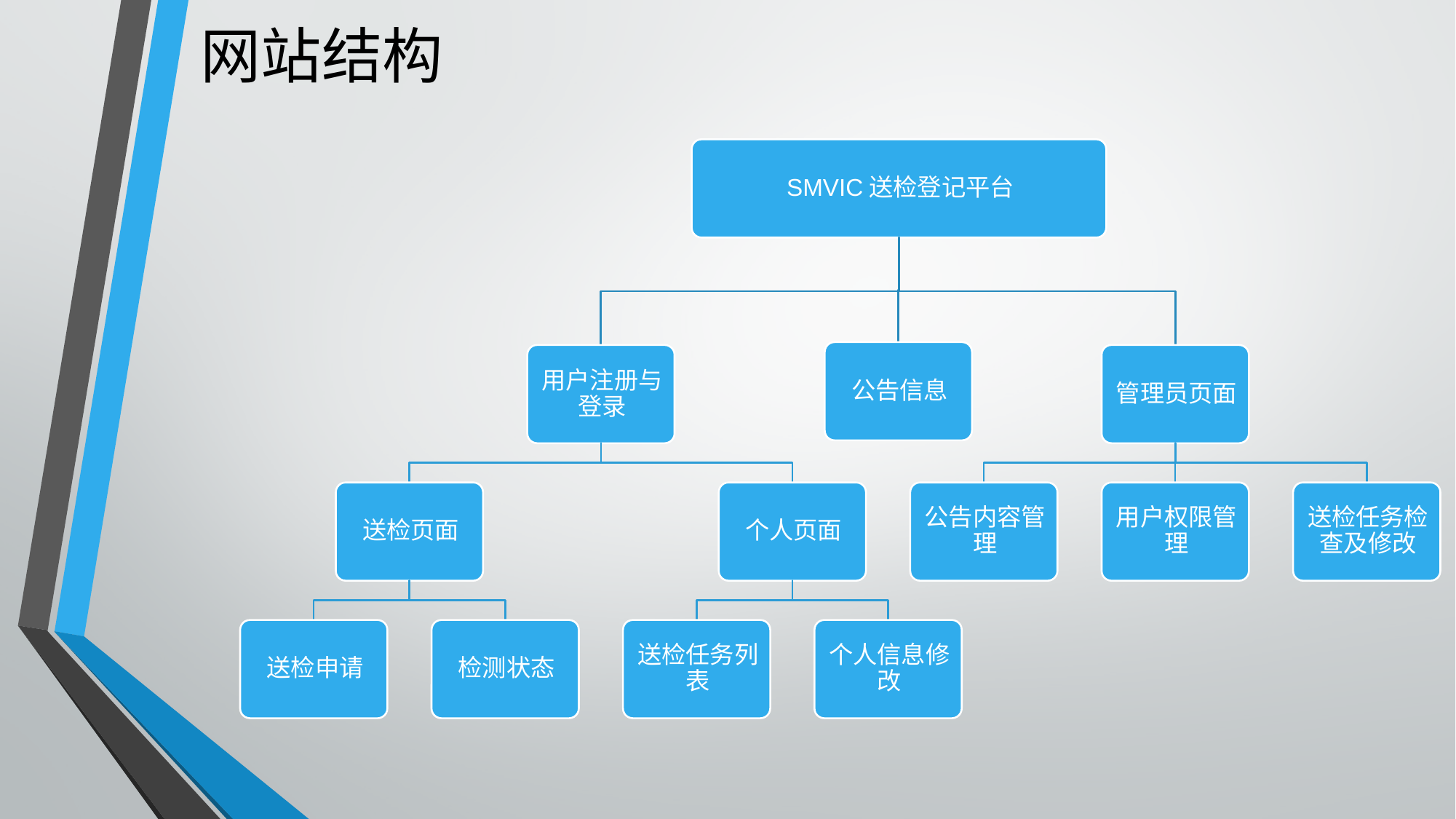

# 网站结构
SMVIC送检登记平台
用户注册与登录
送检页面
送检申请
检测状态
个人页面
送检任务列表
个人信息修改
公告信息
管理员页面
公告内容管理
用户权限管理
送检任务检查及修改